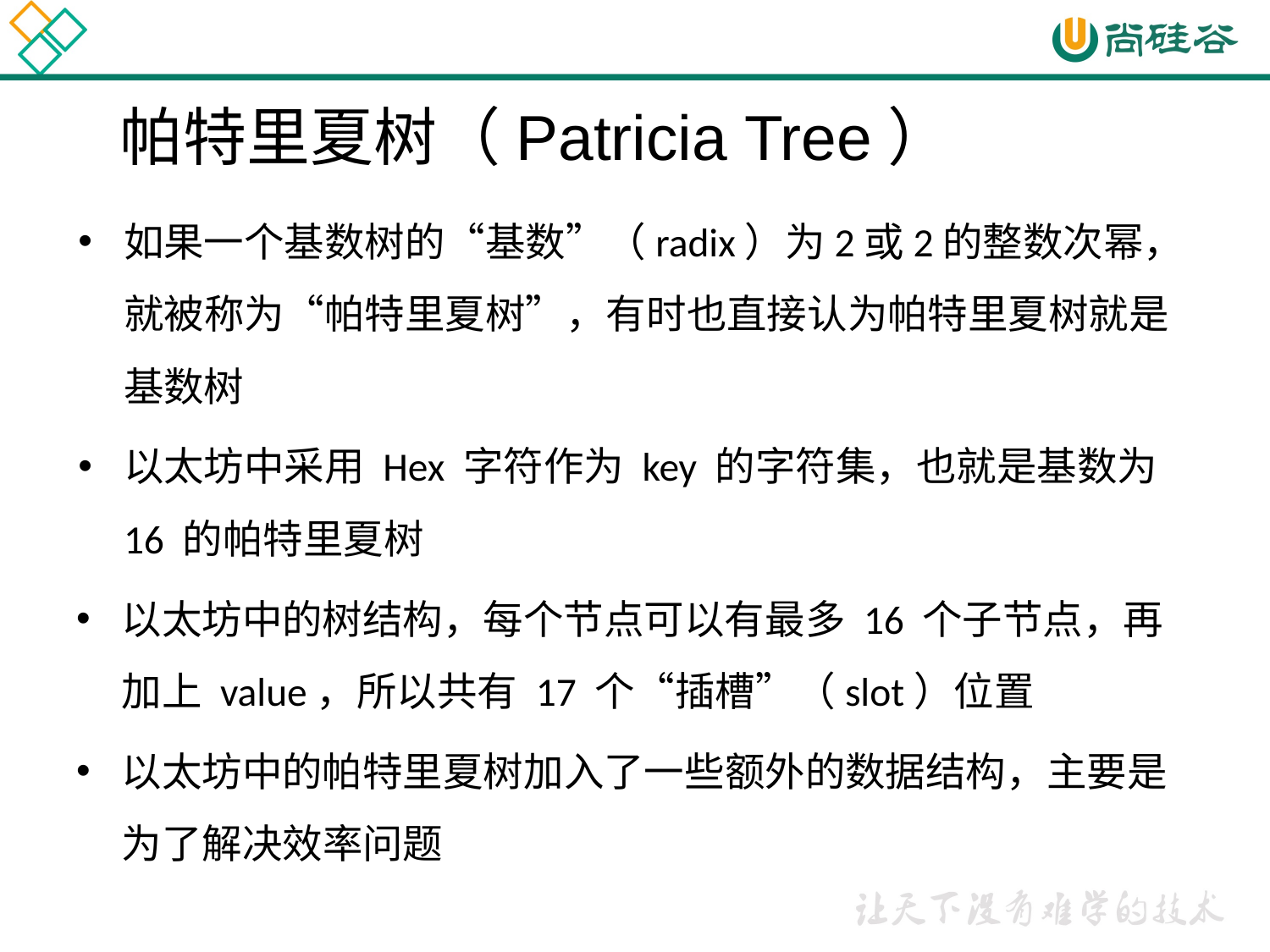

# 帕特里夏树（Patricia Tree）
如果一个基数树的“基数”（radix）为2或2的整数次幂，就被称为“帕特里夏树”，有时也直接认为帕特里夏树就是基数树
以太坊中采用 Hex 字符作为 key 的字符集，也就是基数为 16 的帕特里夏树
以太坊中的树结构，每个节点可以有最多 16 个子节点，再加上 value，所以共有 17 个“插槽”（slot）位置
以太坊中的帕特里夏树加入了一些额外的数据结构，主要是为了解决效率问题